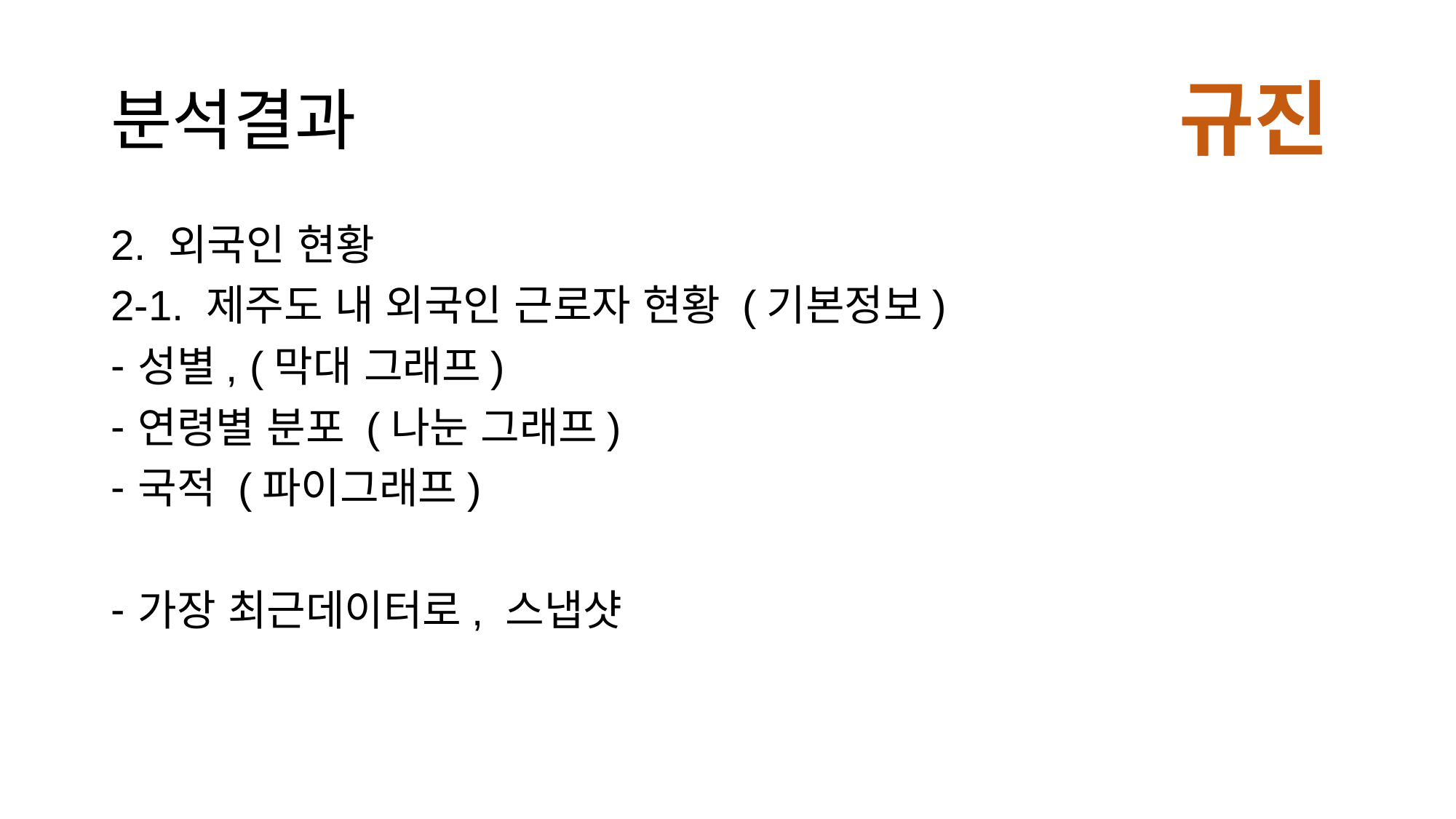

# 분석결과
규진
2. 외국인 현황
2-1. 제주도 내 외국인 근로자 현황 (기본정보)
성별, (막대 그래프)
연령별 분포 (나눈 그래프)
국적 (파이그래프)

가장 최근데이터로, 스냅샷